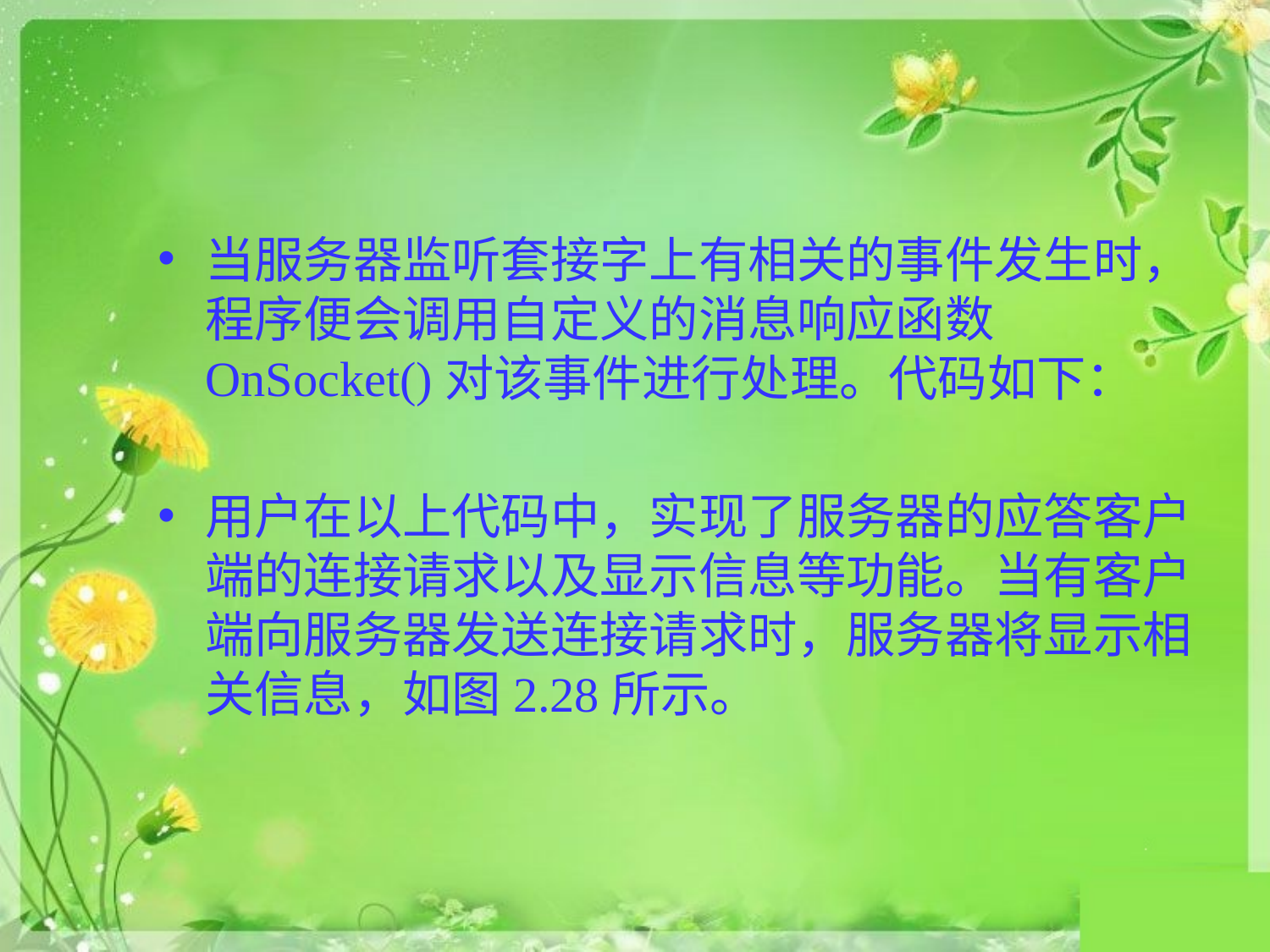

#
当服务器监听套接字上有相关的事件发生时，程序便会调用自定义的消息响应函数OnSocket()对该事件进行处理。代码如下：

用户在以上代码中，实现了服务器的应答客户端的连接请求以及显示信息等功能。当有客户端向服务器发送连接请求时，服务器将显示相关信息，如图2.28所示。